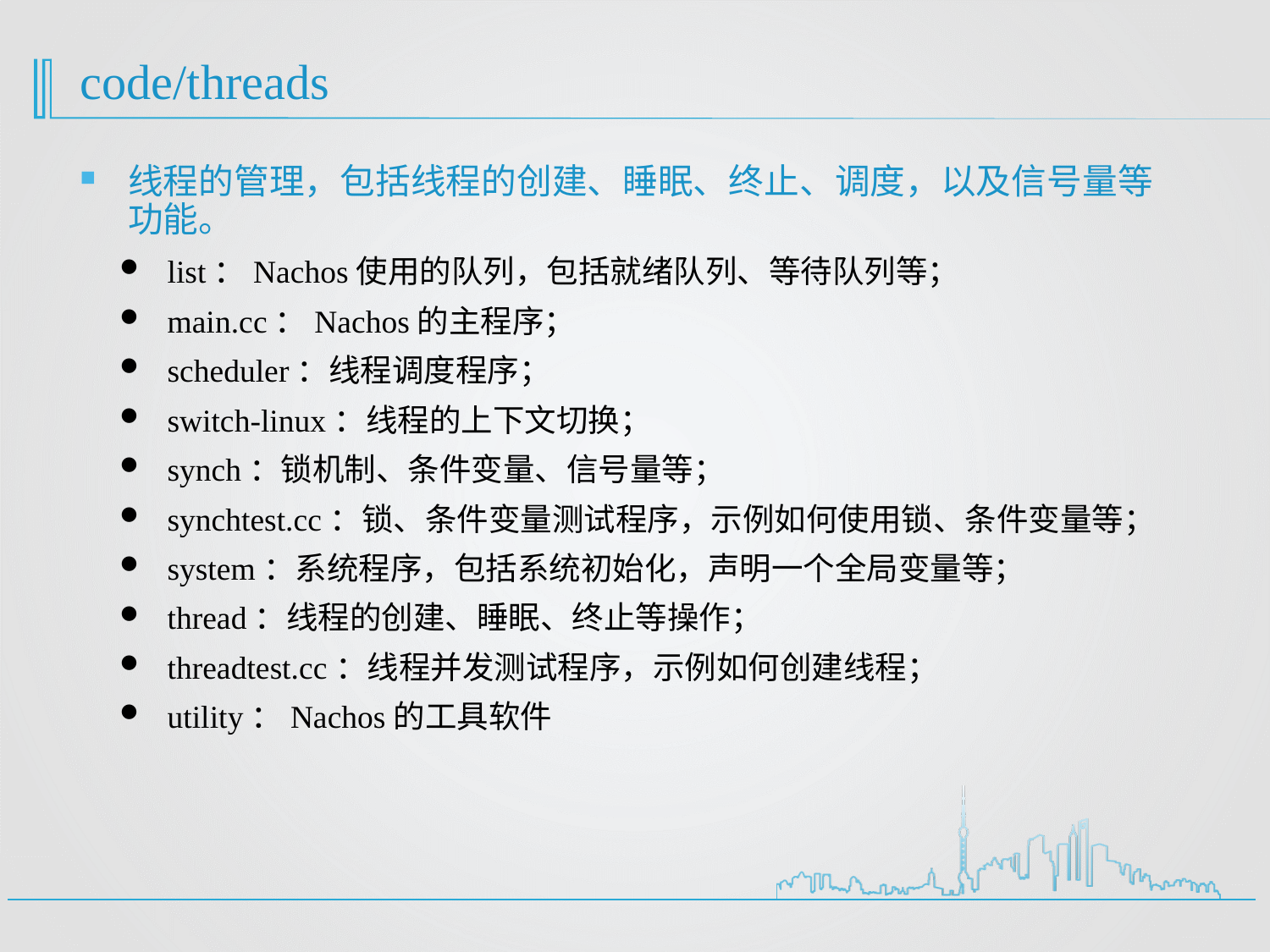

# code/threads
线程的管理，包括线程的创建、睡眠、终止、调度，以及信号量等功能。
list：Nachos使用的队列，包括就绪队列、等待队列等；
main.cc：Nachos的主程序；
scheduler：线程调度程序；
switch-linux：线程的上下文切换；
synch：锁机制、条件变量、信号量等；
synchtest.cc：锁、条件变量测试程序，示例如何使用锁、条件变量等；
system：系统程序，包括系统初始化，声明一个全局变量等；
thread：线程的创建、睡眠、终止等操作；
threadtest.cc：线程并发测试程序，示例如何创建线程；
utility：Nachos的工具软件